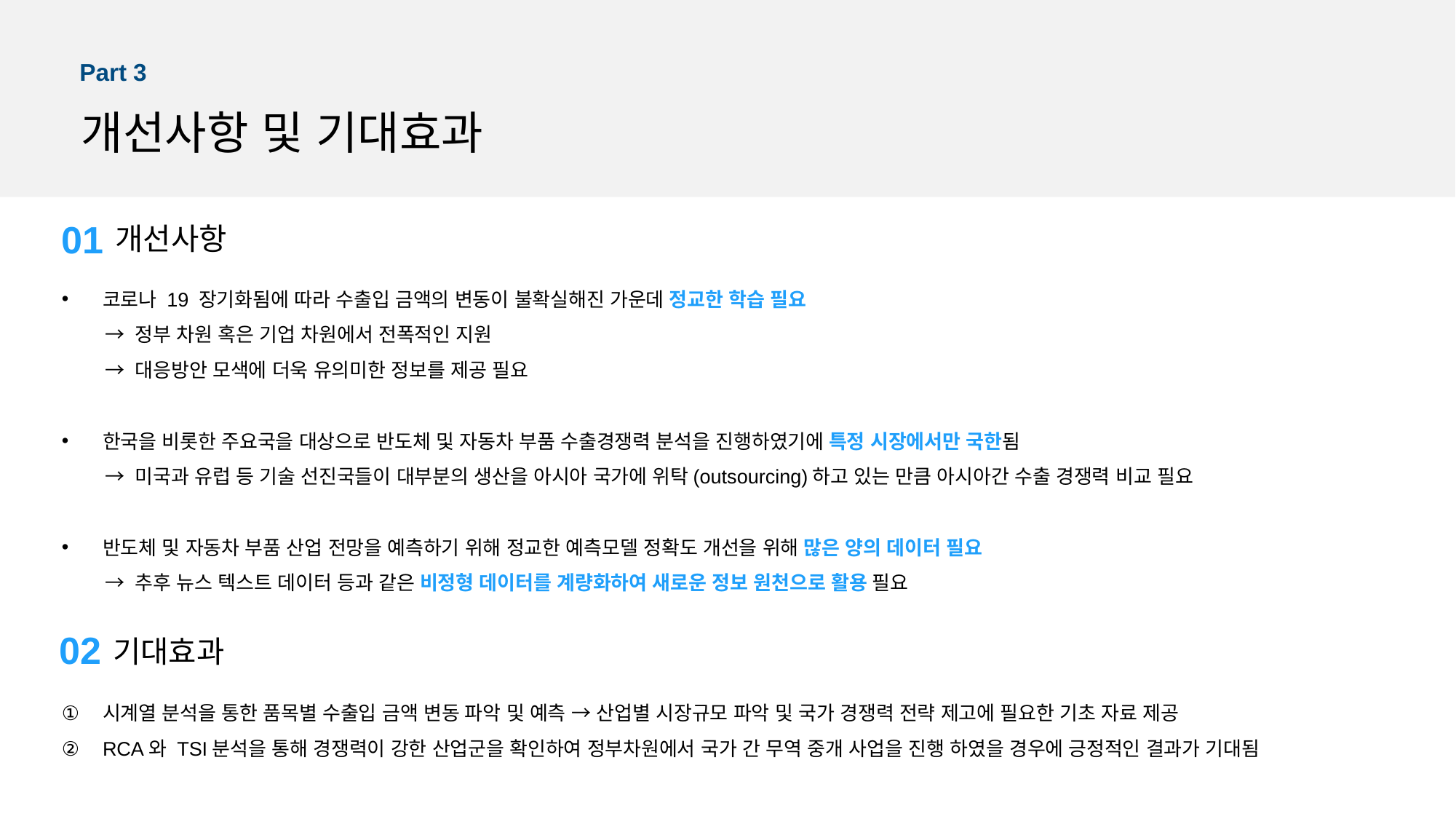

Part 3
개선사항 및 기대효과
01
개선사항
코로나 19 장기화됨에 따라 수출입 금액의 변동이 불확실해진 가운데 정교한 학습 필요
        → 정부 차원 혹은 기업 차원에서 전폭적인 지원
        → 대응방안 모색에 더욱 유의미한 정보를 제공 필요

한국을 비롯한 주요국을 대상으로 반도체 및 자동차 부품 수출경쟁력 분석을 진행하였기에 특정 시장에서만 국한됨
        → 미국과 유럽 등 기술 선진국들이 대부분의 생산을 아시아 국가에 위탁(outsourcing)하고 있는 만큼 아시아간 수출 경쟁력 비교 필요

반도체 및 자동차 부품 산업 전망을 예측하기 위해 정교한 예측모델 정확도 개선을 위해 많은 양의 데이터 필요
        → 추후 뉴스 텍스트 데이터 등과 같은 비정형 데이터를 계량화하여 새로운 정보 원천으로 활용 필요
02
기대효과
시계열 분석을 통한 품목별 수출입 금액 변동 파악 및 예측 → 산업별 시장규모 파악 및 국가 경쟁력 전략 제고에 필요한 기초 자료 제공
RCA와 TSI분석을 통해 경쟁력이 강한 산업군을 확인하여 정부차원에서 국가 간 무역 중개 사업을 진행 하였을 경우에 긍정적인 결과가 기대됨